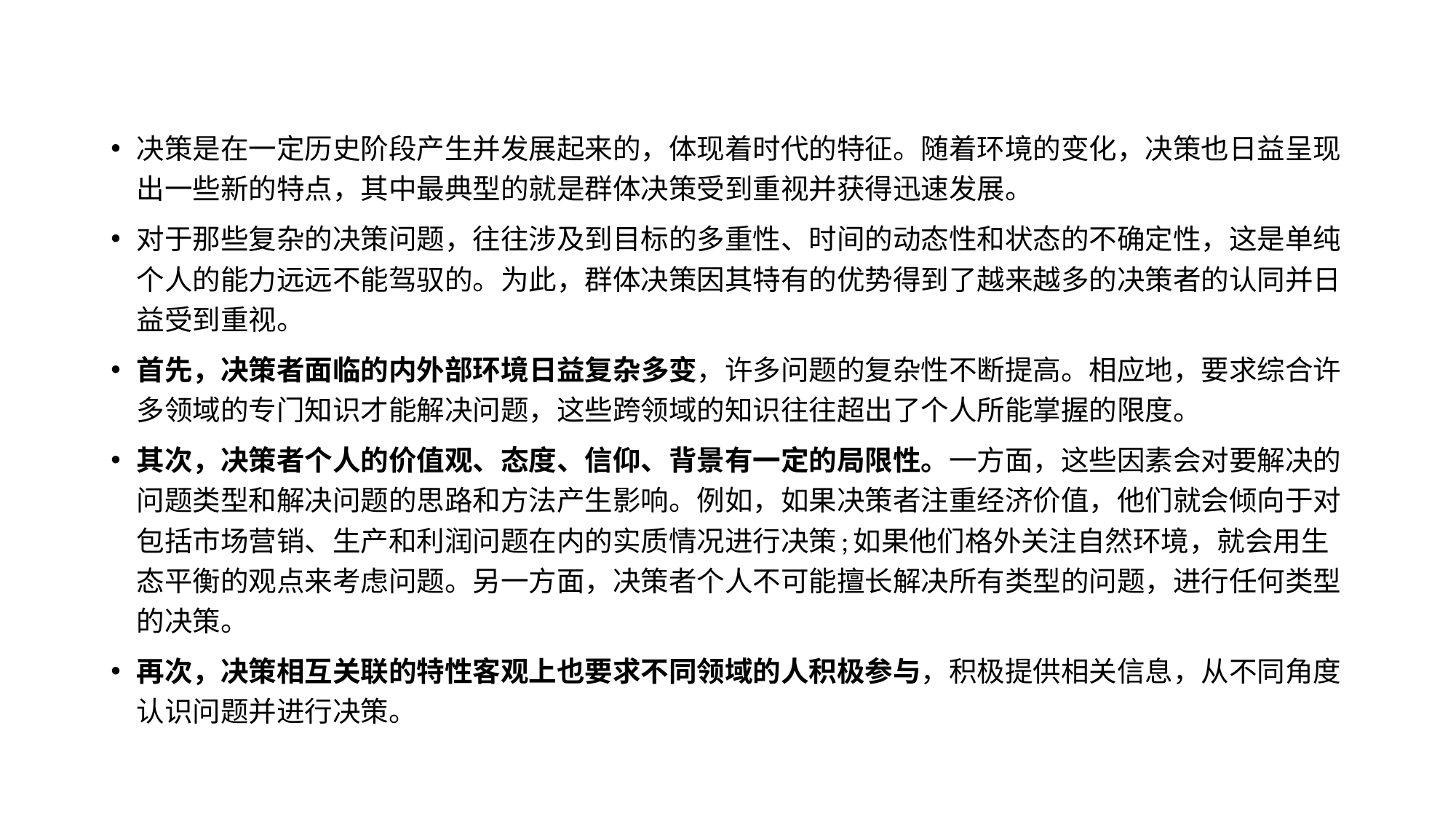

#
决策是在一定历史阶段产生并发展起来的，体现着时代的特征。随着环境的变化，决策也日益呈现出一些新的特点，其中最典型的就是群体决策受到重视并获得迅速发展。
对于那些复杂的决策问题，往往涉及到目标的多重性、时间的动态性和状态的不确定性，这是单纯个人的能力远远不能驾驭的。为此，群体决策因其特有的优势得到了越来越多的决策者的认同并日益受到重视。
首先，决策者面临的内外部环境日益复杂多变，许多问题的复杂性不断提高。相应地，要求综合许多领域的专门知识才能解决问题，这些跨领域的知识往往超出了个人所能掌握的限度。
其次，决策者个人的价值观、态度、信仰、背景有一定的局限性。一方面，这些因素会对要解决的问题类型和解决问题的思路和方法产生影响。例如，如果决策者注重经济价值，他们就会倾向于对包括市场营销、生产和利润问题在内的实质情况进行决策;如果他们格外关注自然环境，就会用生态平衡的观点来考虑问题。另一方面，决策者个人不可能擅长解决所有类型的问题，进行任何类型的决策。
再次，决策相互关联的特性客观上也要求不同领域的人积极参与，积极提供相关信息，从不同角度认识问题并进行决策。